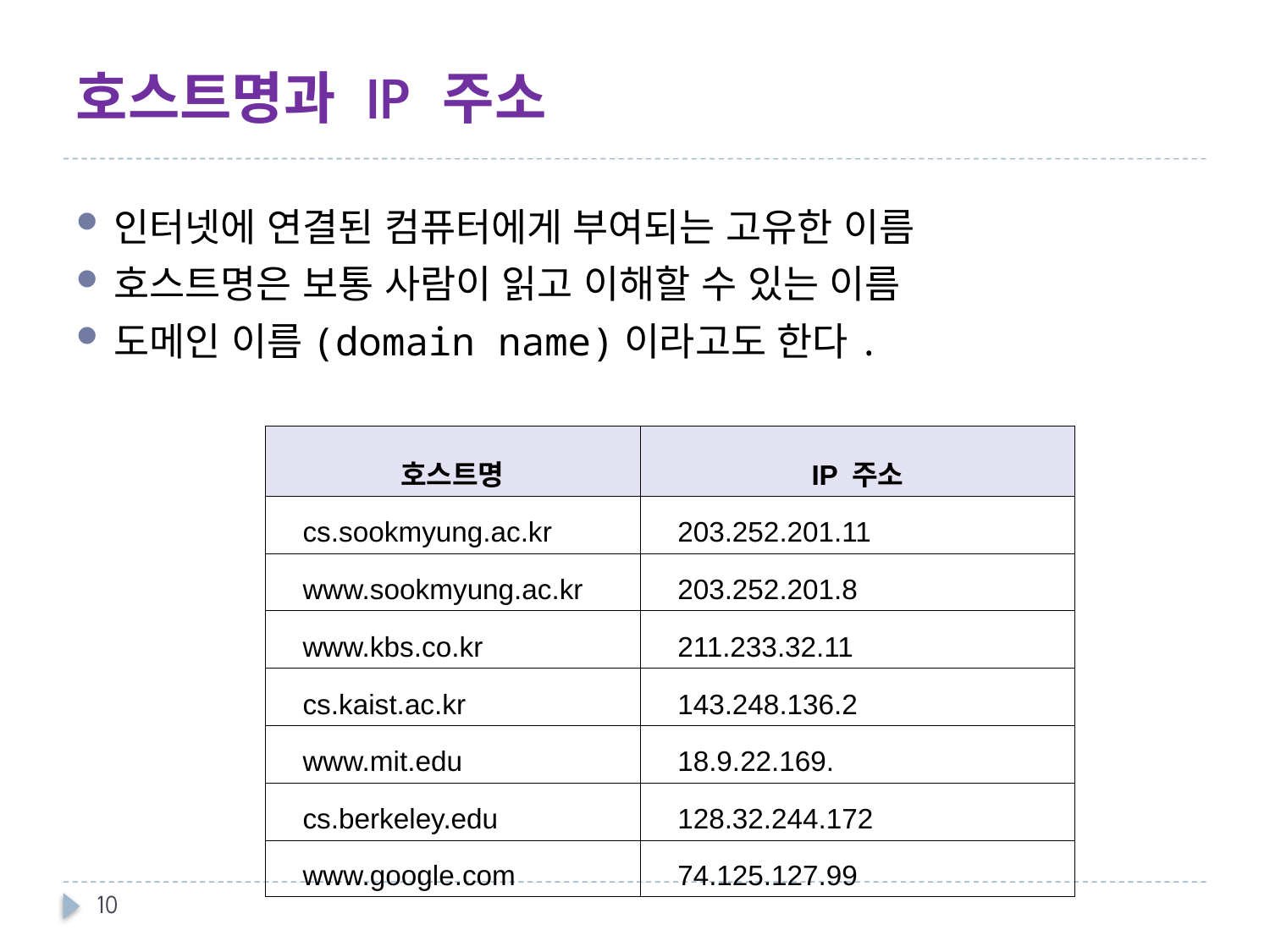

# 호스트명과 IP 주소
인터넷에 연결된 컴퓨터에게 부여되는 고유한 이름
호스트명은 보통 사람이 읽고 이해할 수 있는 이름
도메인 이름(domain name)이라고도 한다.

| 호스트명 | IP 주소 |
| --- | --- |
| cs.sookmyung.ac.kr | 203.252.201.11 |
| www.sookmyung.ac.kr | 203.252.201.8 |
| www.kbs.co.kr | 211.233.32.11 |
| cs.kaist.ac.kr | 143.248.136.2 |
| www.mit.edu | 18.9.22.169. |
| cs.berkeley.edu | 128.32.244.172 |
| www.google.com | 74.125.127.99 |
10